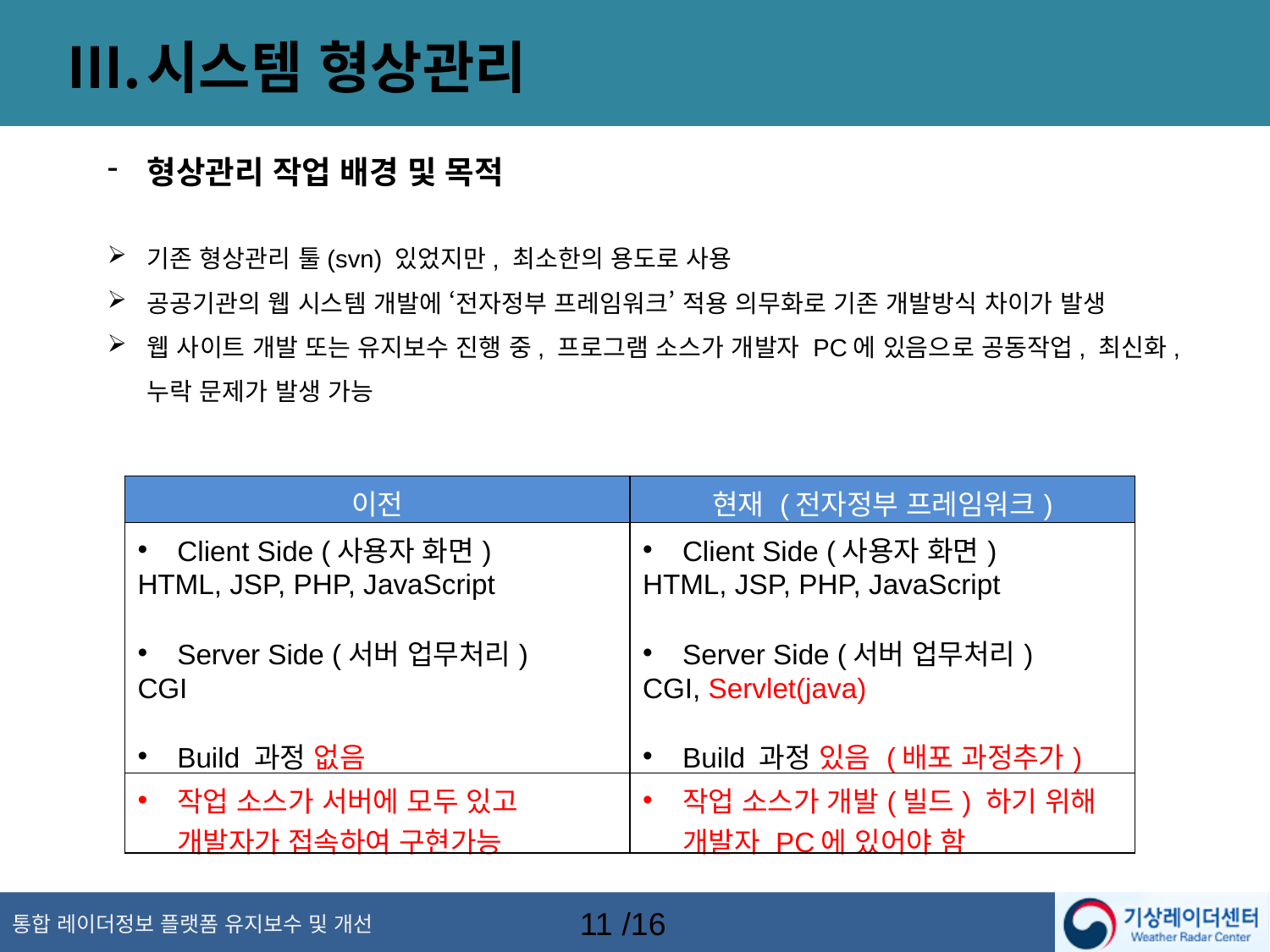

시스템 형상관리
형상관리 작업 배경 및 목적

기존 형상관리 툴(svn) 있었지만, 최소한의 용도로 사용
공공기관의 웹 시스템 개발에 ‘전자정부 프레임워크’ 적용 의무화로 기존 개발방식 차이가 발생
웹 사이트 개발 또는 유지보수 진행 중, 프로그램 소스가 개발자 PC에 있음으로 공동작업, 최신화, 누락 문제가 발생 가능
| 이전 | 현재 (전자정부 프레임워크) |
| --- | --- |
| Client Side (사용자 화면) HTML, JSP, PHP, JavaScript Server Side (서버 업무처리) CGI Build 과정 없음 | Client Side (사용자 화면) HTML, JSP, PHP, JavaScript Server Side (서버 업무처리) CGI, Servlet(java) Build 과정 있음 (배포 과정추가) |
| 작업 소스가 서버에 모두 있고 개발자가 접속하여 구현가능 | 작업 소스가 개발(빌드) 하기 위해 개발자 PC에 있어야 함 |
11